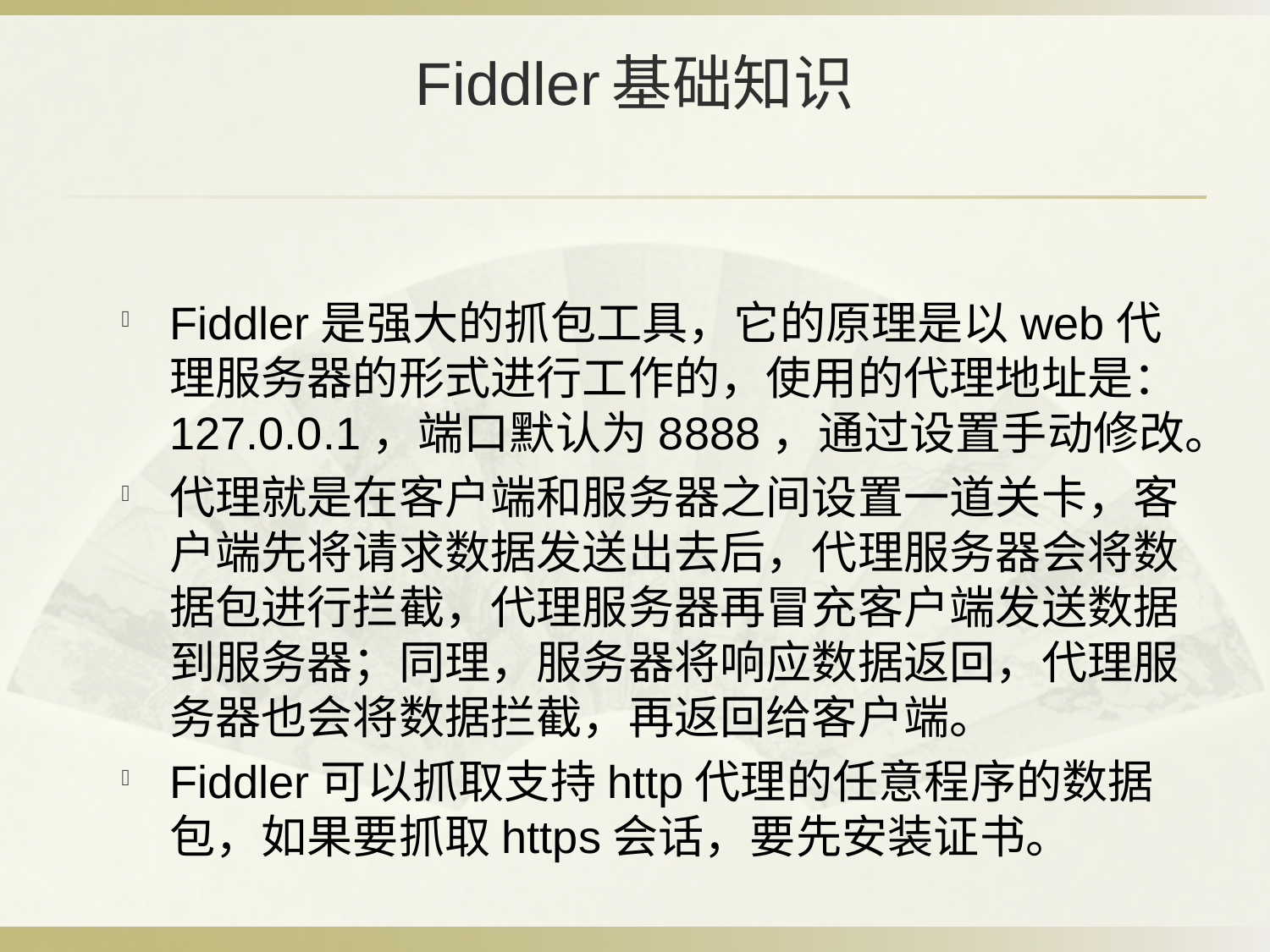

# Fiddler基础知识
Fiddler是强大的抓包工具，它的原理是以web代理服务器的形式进行工作的，使用的代理地址是：127.0.0.1，端口默认为8888，通过设置手动修改。
代理就是在客户端和服务器之间设置一道关卡，客户端先将请求数据发送出去后，代理服务器会将数据包进行拦截，代理服务器再冒充客户端发送数据到服务器；同理，服务器将响应数据返回，代理服务器也会将数据拦截，再返回给客户端。
Fiddler可以抓取支持http代理的任意程序的数据包，如果要抓取https会话，要先安装证书。